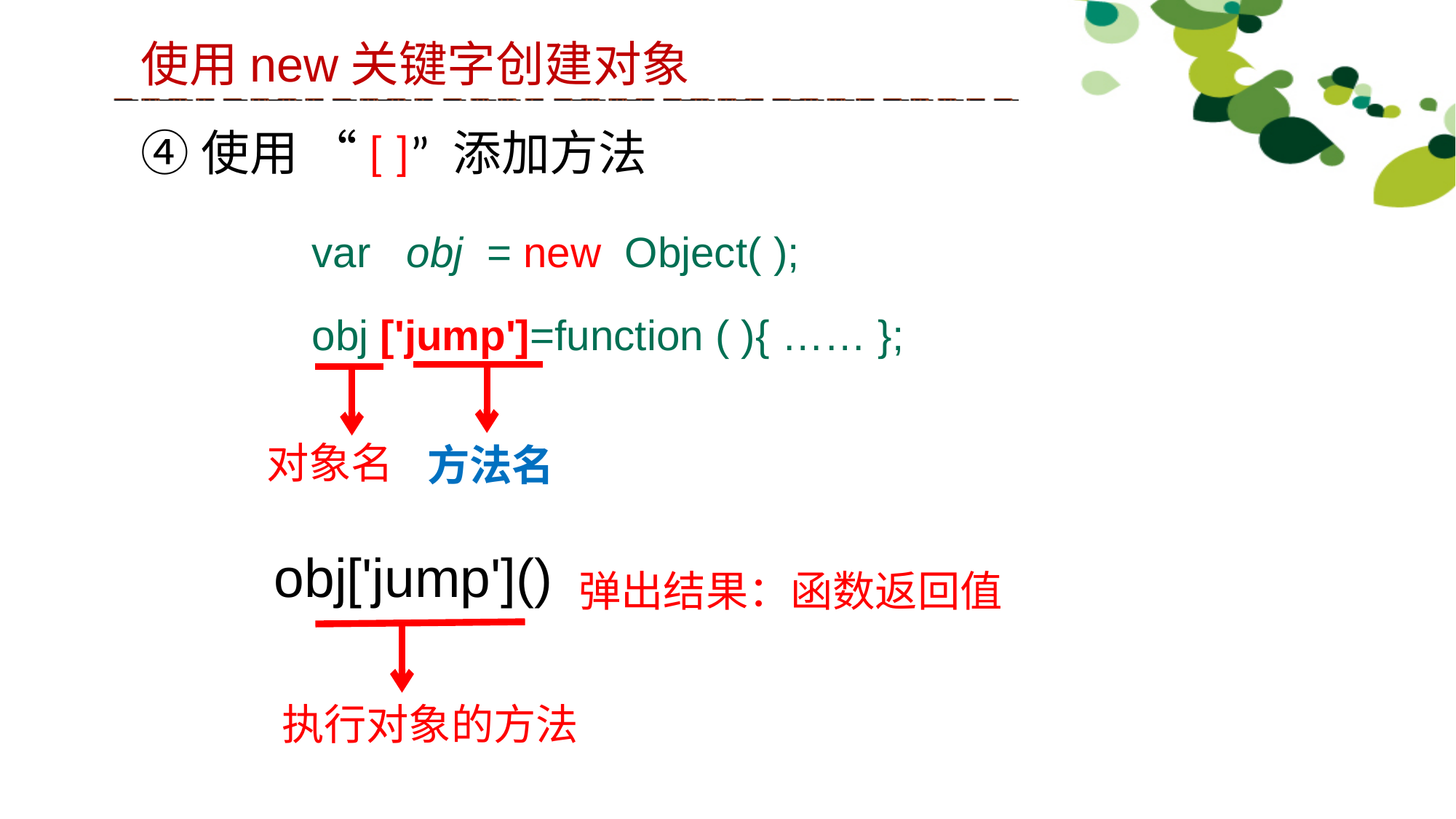

使用new关键字创建对象
④使用 “[ ]” 添加方法
         var   obj  = new  Object( );
         obj ['jump']=function ( ){ …… };

对象名
方法名
obj['jump']()
弹出结果：函数返回值
执行对象的方法